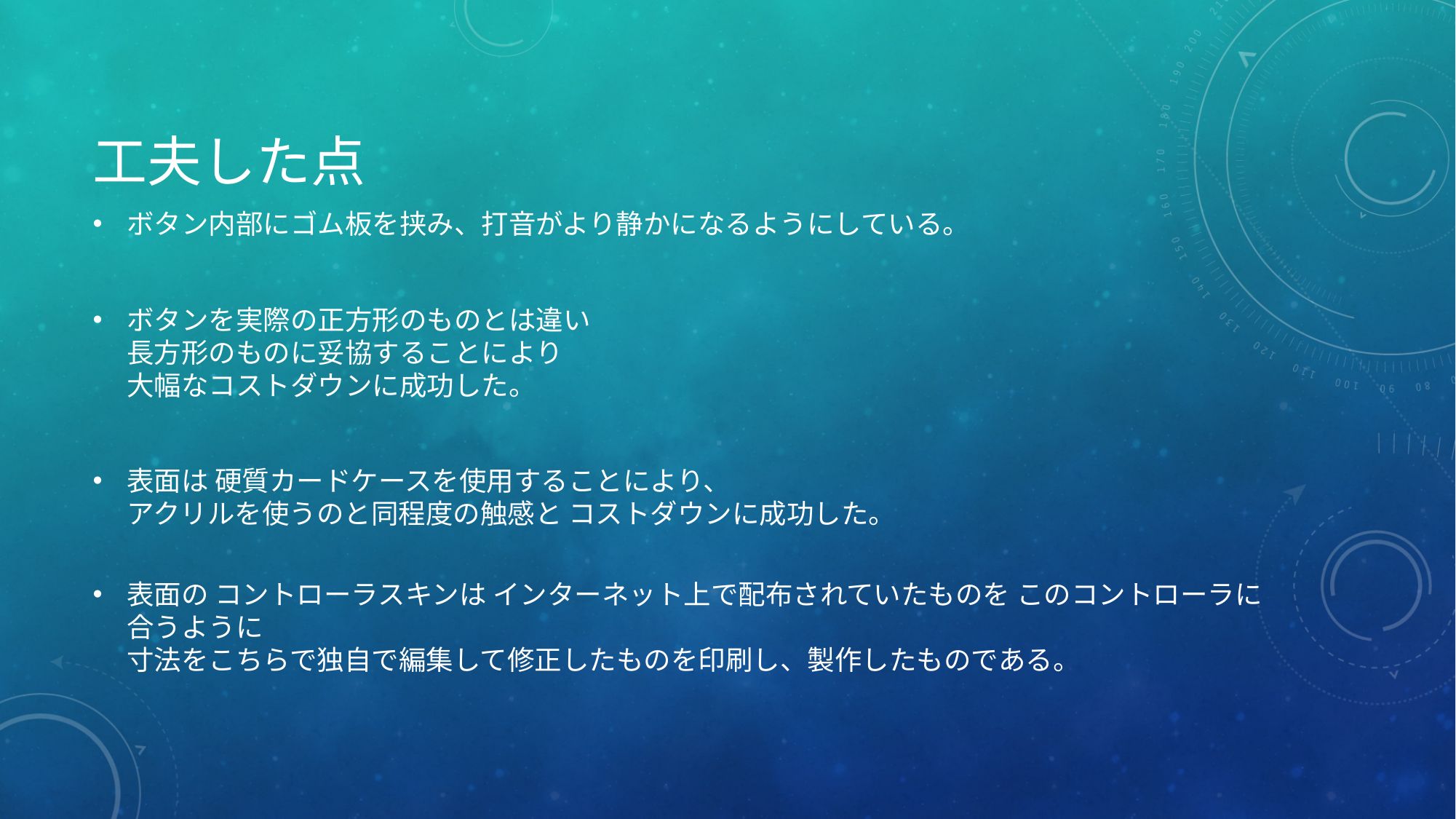

# 工夫した点
ボタン内部にゴム板を挟み、打音がより静かになるようにしている。

ボタンを実際の正方形のものとは違い
長方形のものに妥協することにより
大幅なコストダウンに成功した。

表面は 硬質カードケースを使用することにより、
アクリルを使うのと同程度の触感と コストダウンに成功した。
表面の コントローラスキンは インターネット上で配布されていたものを このコントローラに合うように
寸法をこちらで独自で編集して修正したものを印刷し、製作したものである。